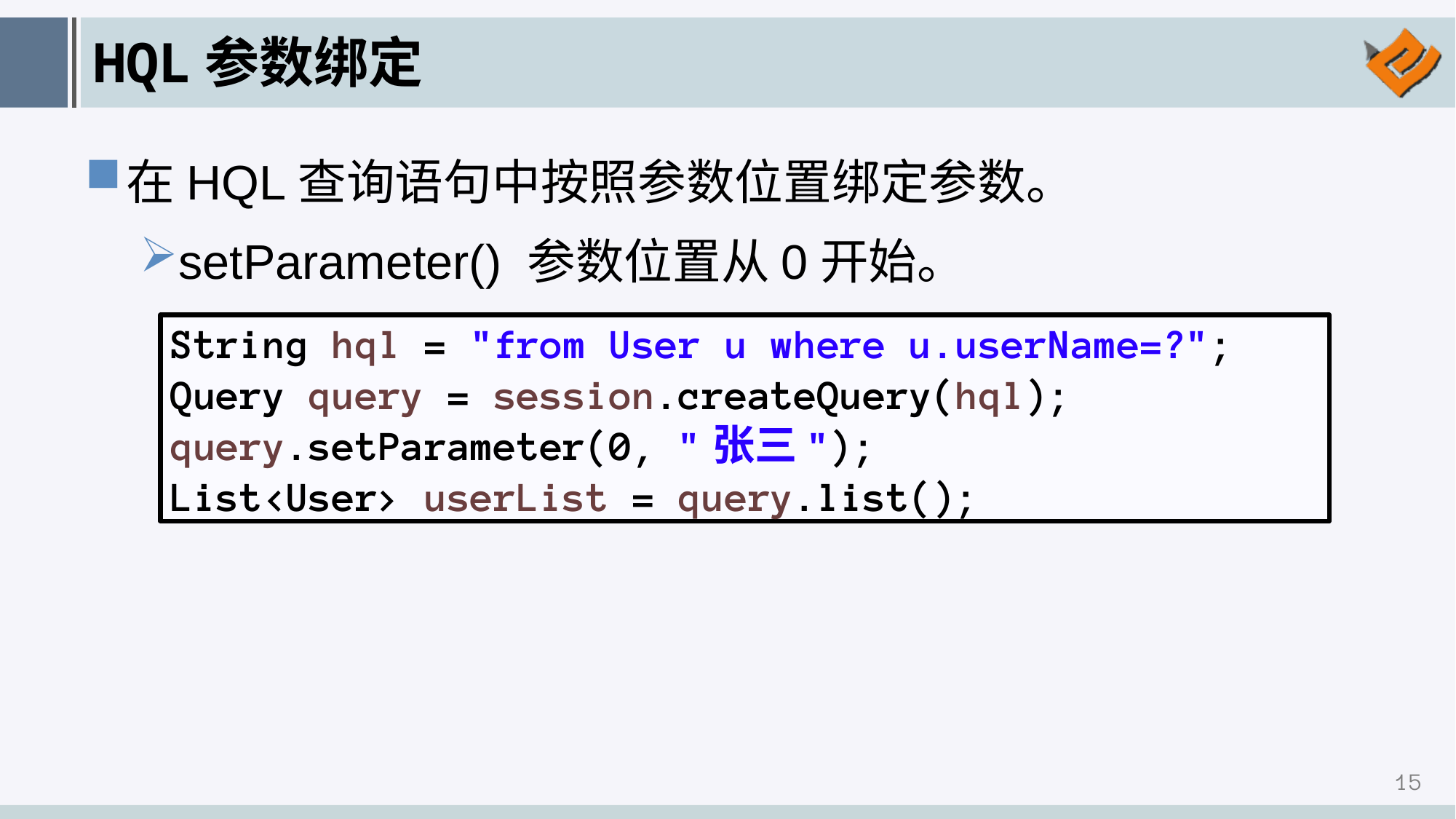

# HQL参数绑定
在HQL查询语句中按照参数位置绑定参数。
setParameter() 参数位置从0开始。
String hql = "from User u where u.userName=?";
Query query = session.createQuery(hql);
query.setParameter(0, "张三");
List<User> userList = query.list();